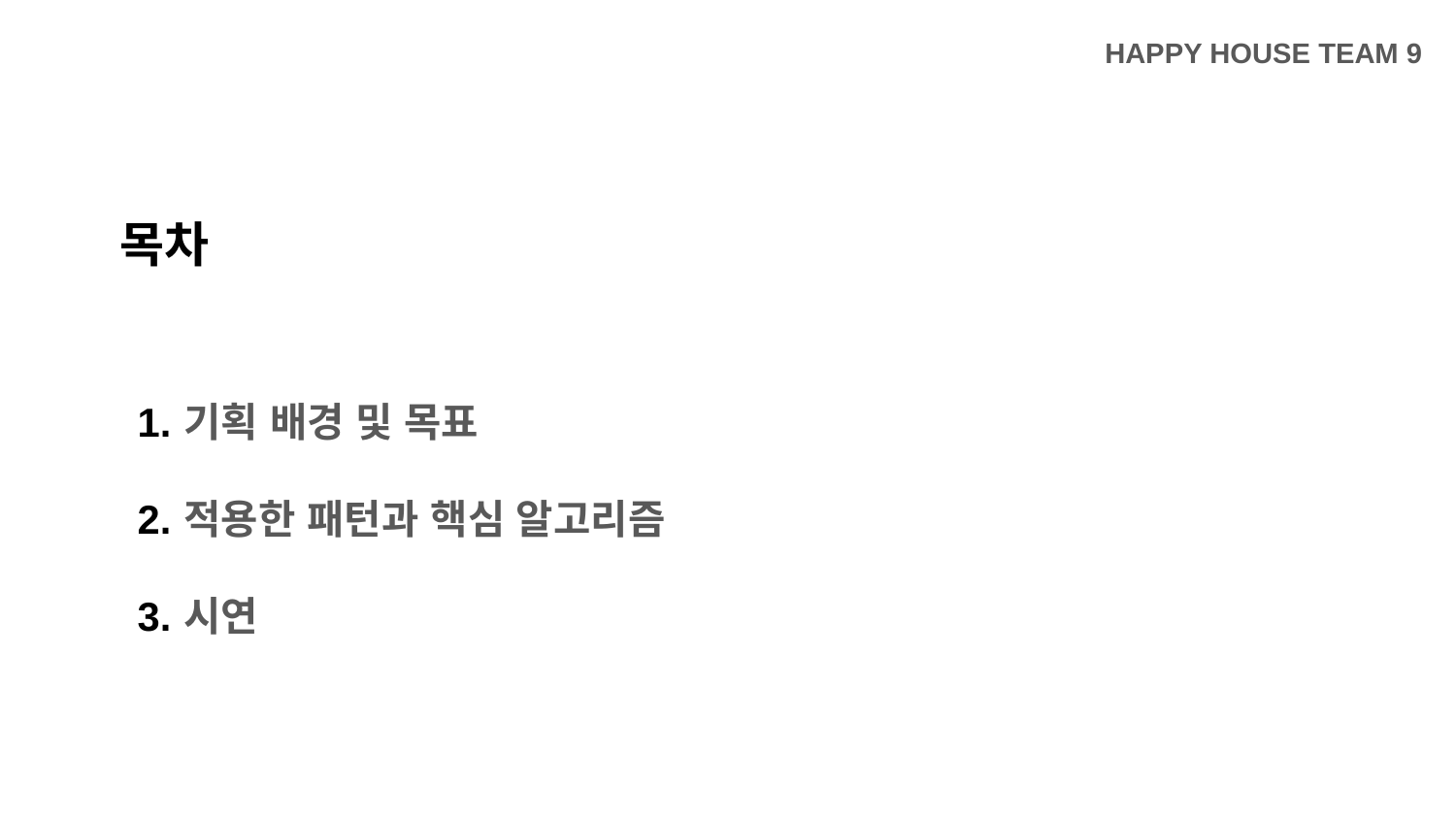

HAPPY HOUSE TEAM 9

목차

기획 배경 및 목표
적용한 패턴과 핵심 알고리즘
시연